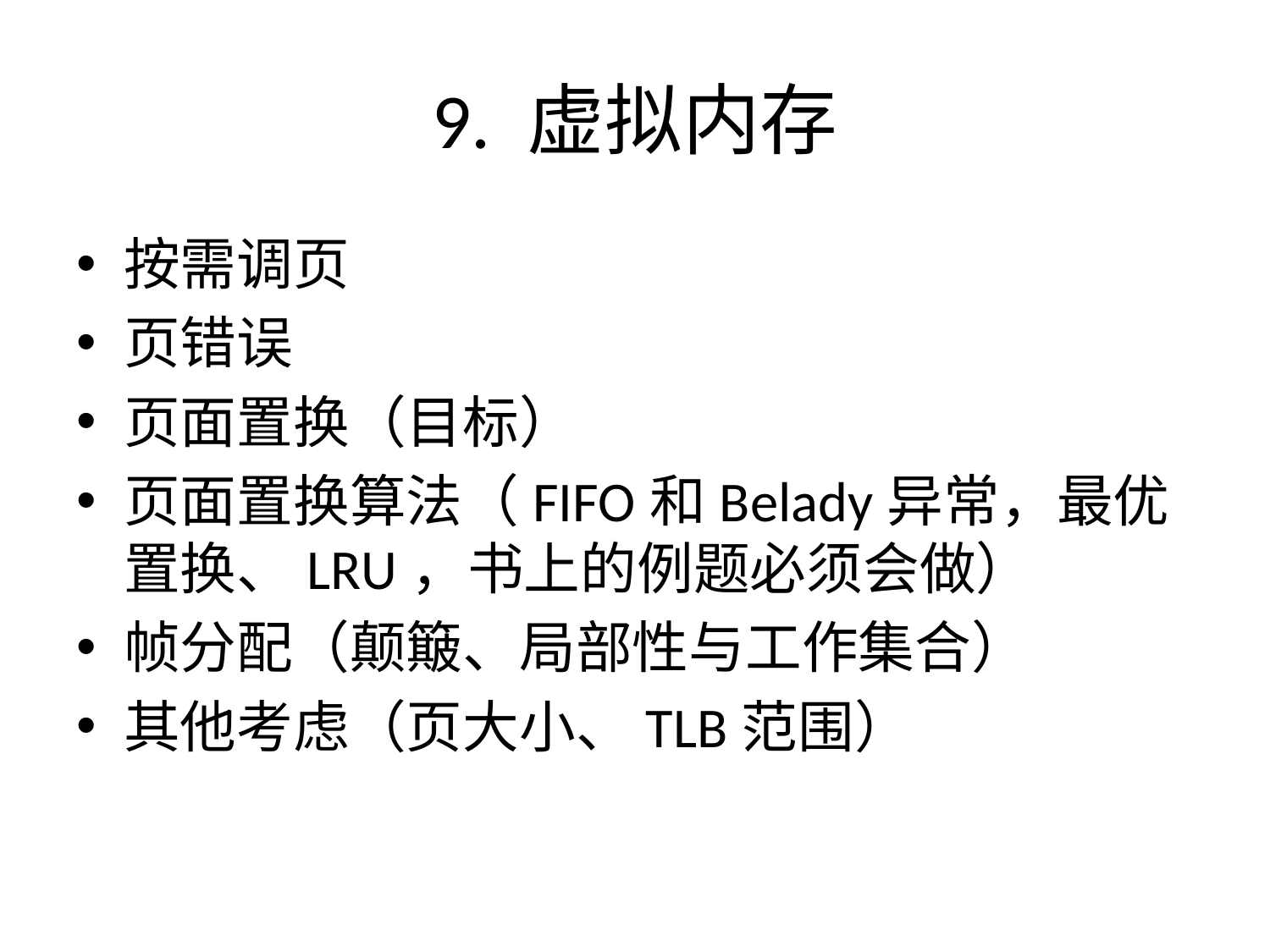

# 9. 虚拟内存
按需调页
页错误
页面置换（目标）
页面置换算法（FIFO和Belady异常，最优置换、LRU，书上的例题必须会做）
帧分配（颠簸、局部性与工作集合）
其他考虑（页大小、TLB范围）